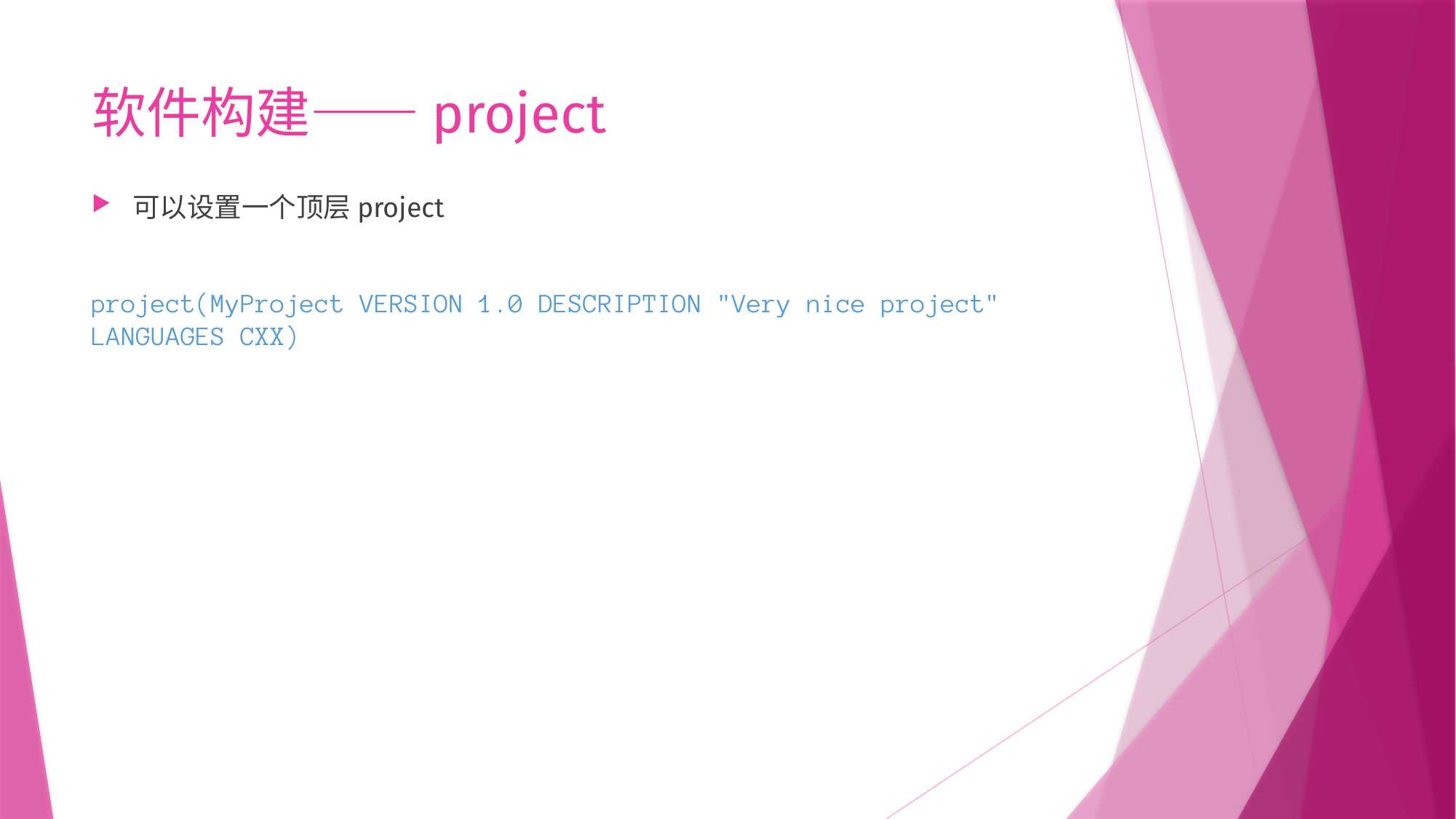

# 软件构建——project
可以设置一个顶层project

project(MyProject VERSION 1.0 DESCRIPTION "Very nice project" LANGUAGES CXX)